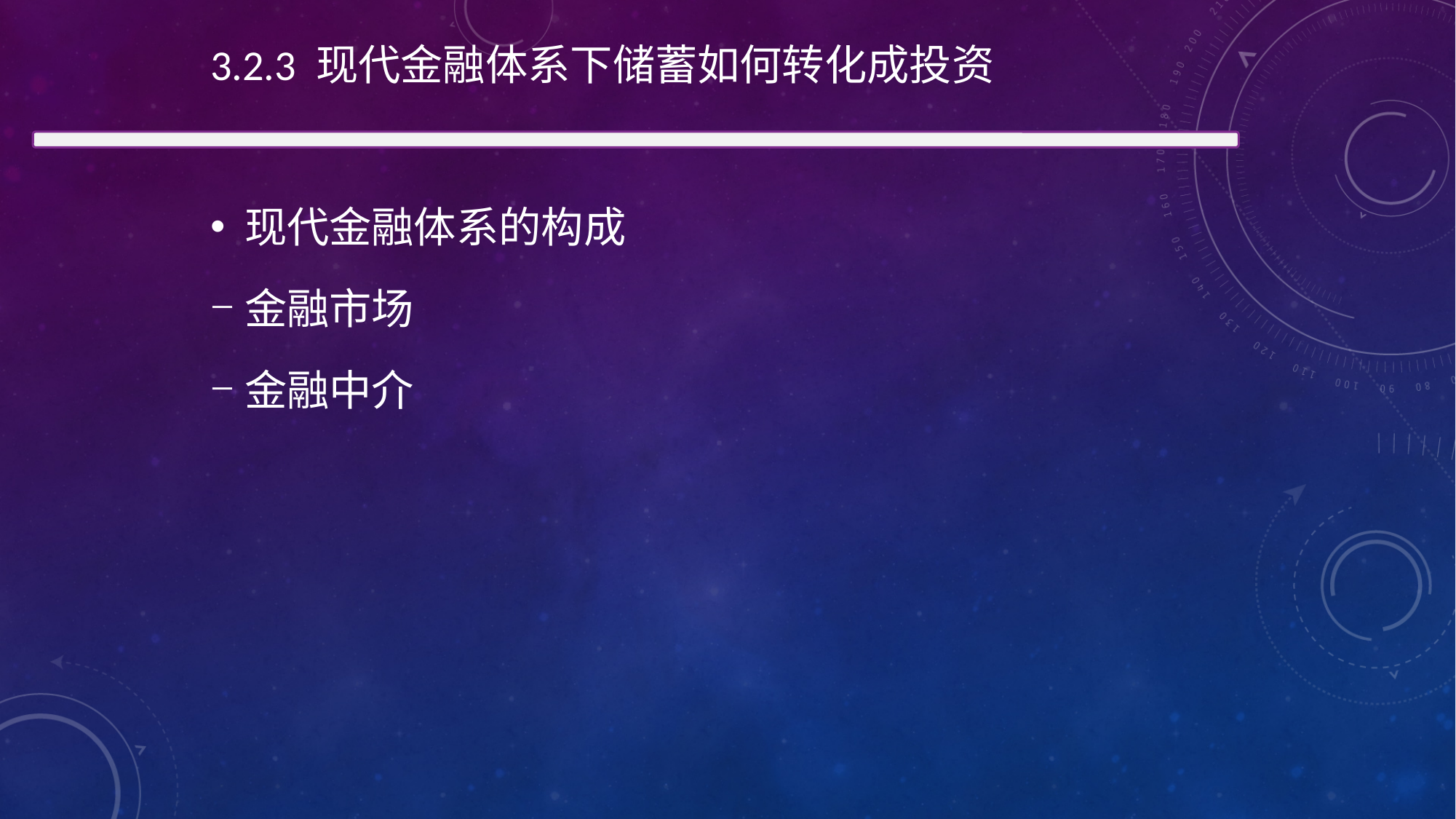

3.2.3 现代金融体系下储蓄如何转化成投资

现代金融体系的构成
金融市场
金融中介